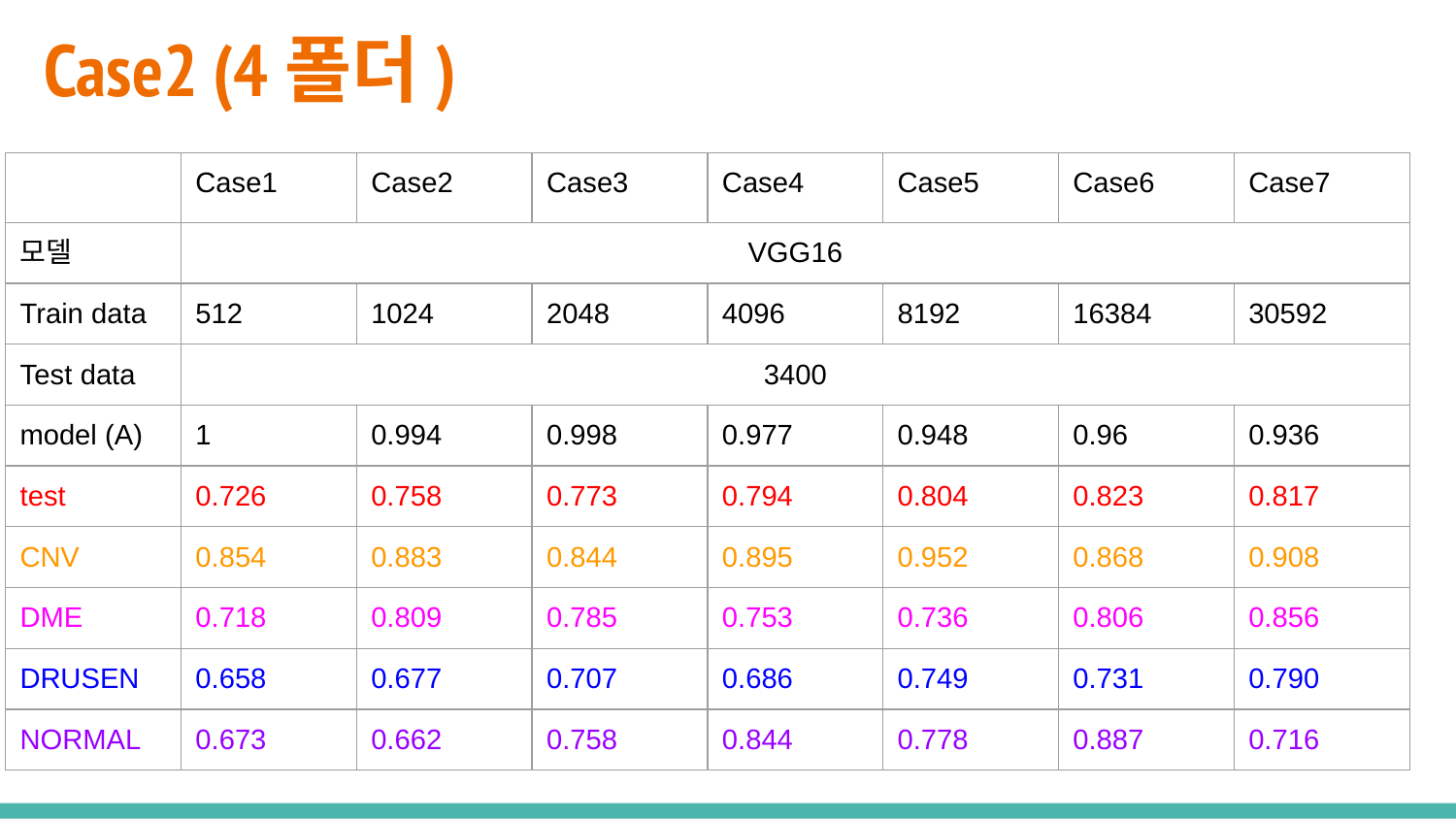

# Case2 (4폴더)
|  | Case1 | Case2 | Case3 | Case4 | Case5 | Case6 | Case7 |
| --- | --- | --- | --- | --- | --- | --- | --- |
| 모델 | VGG16 |  |  |  |  |  |  |
| Train data | 512 | 1024 | 2048 | 4096 | 8192 | 16384 | 30592 |
| Test data | 3400 |  |  |  |  |  |  |
| model (A) | 1 | 0.994 | 0.998 | 0.977 | 0.948 | 0.96 | 0.936 |
| test | 0.726 | 0.758 | 0.773 | 0.794 | 0.804 | 0.823 | 0.817 |
| CNV | 0.854 | 0.883 | 0.844 | 0.895 | 0.952 | 0.868 | 0.908 |
| DME | 0.718 | 0.809 | 0.785 | 0.753 | 0.736 | 0.806 | 0.856 |
| DRUSEN | 0.658 | 0.677 | 0.707 | 0.686 | 0.749 | 0.731 | 0.790 |
| NORMAL | 0.673 | 0.662 | 0.758 | 0.844 | 0.778 | 0.887 | 0.716 |